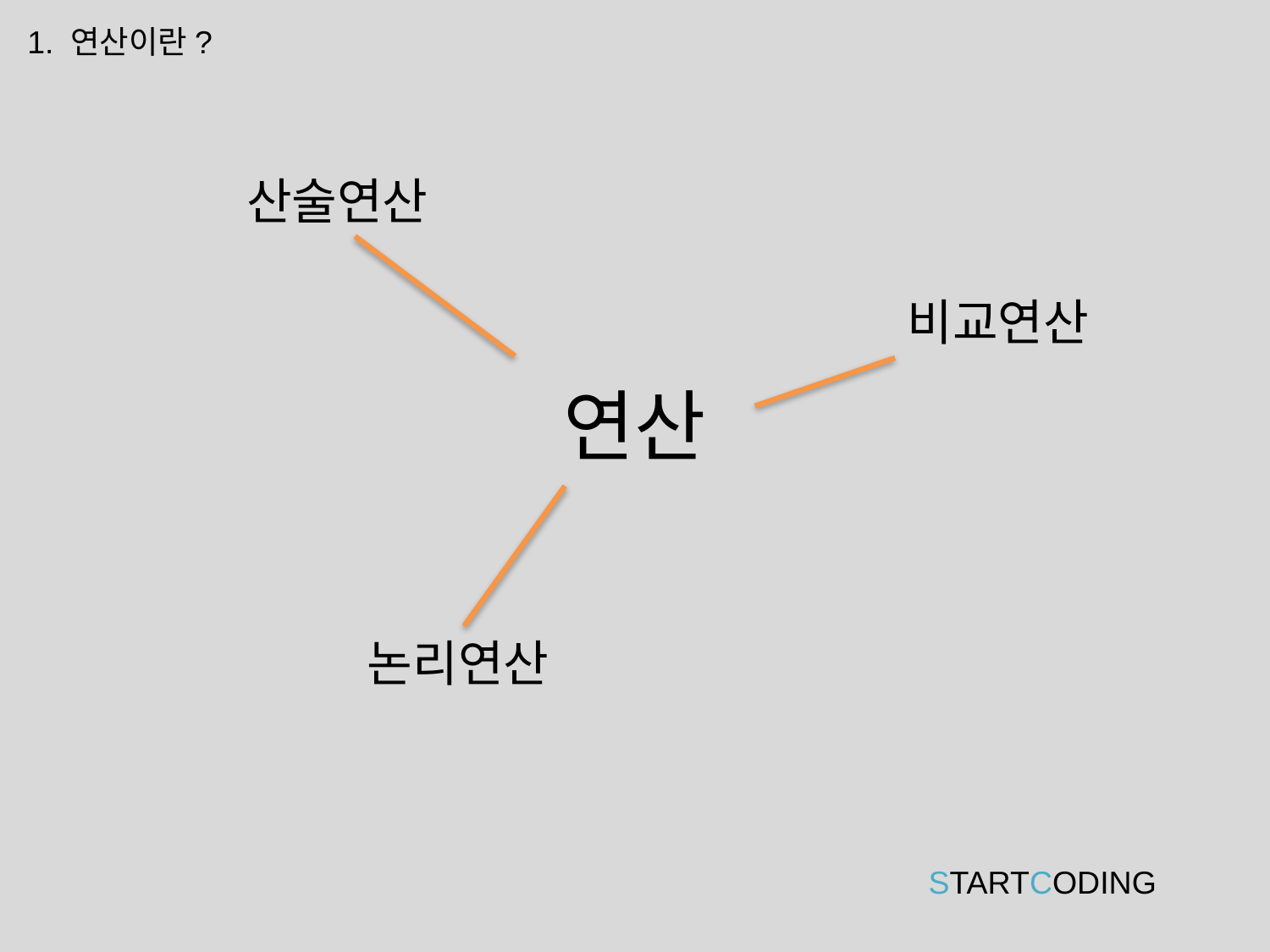

1. 연산이란?
산술연산
비교연산
# 연산
논리연산
STARTCODING